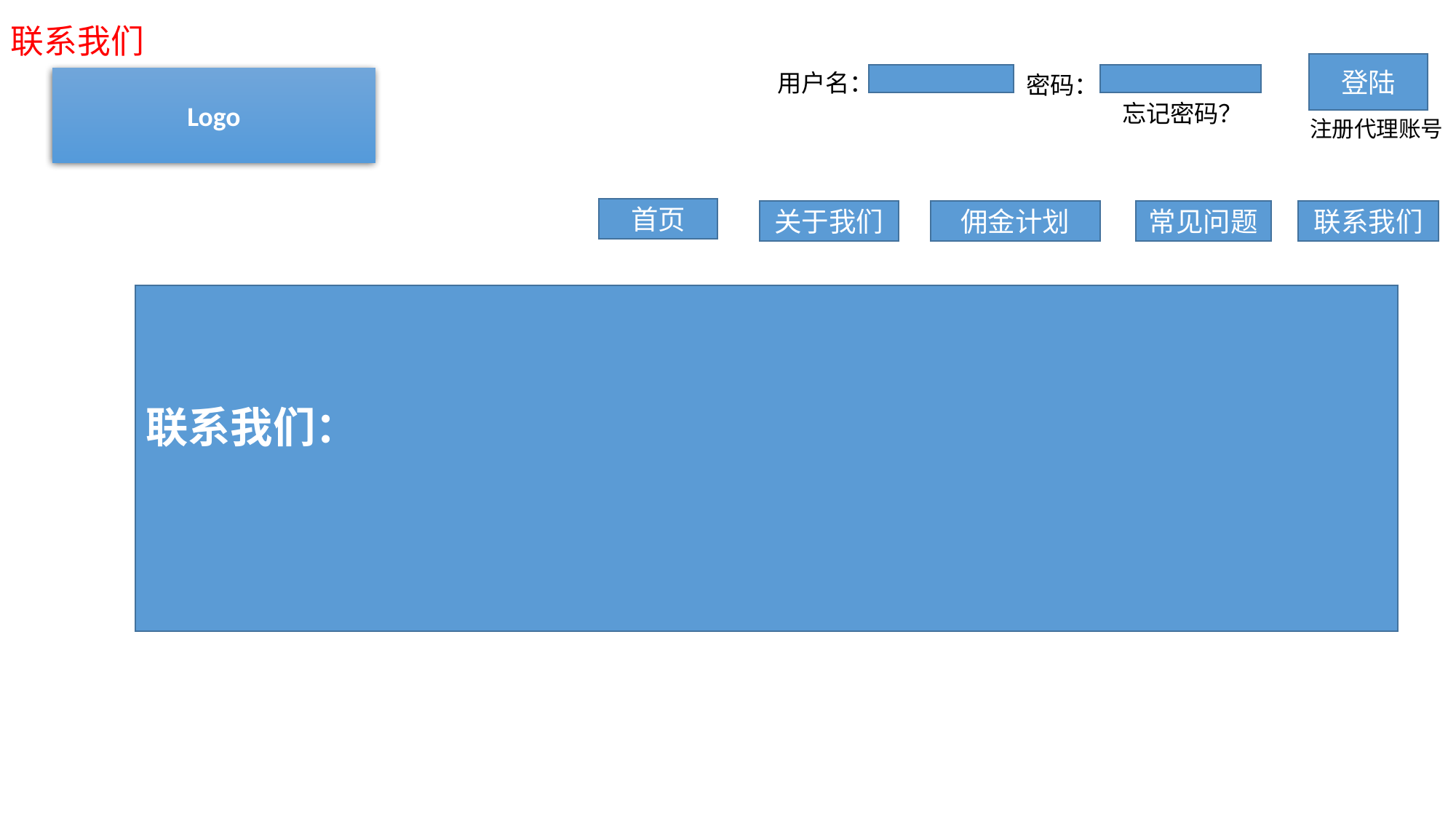

联系我们
登陆
用户名：

Logo
密码：
忘记密码？
注册代理账号
首页
关于我们
佣金计划
常见问题
联系我们
联系我们：